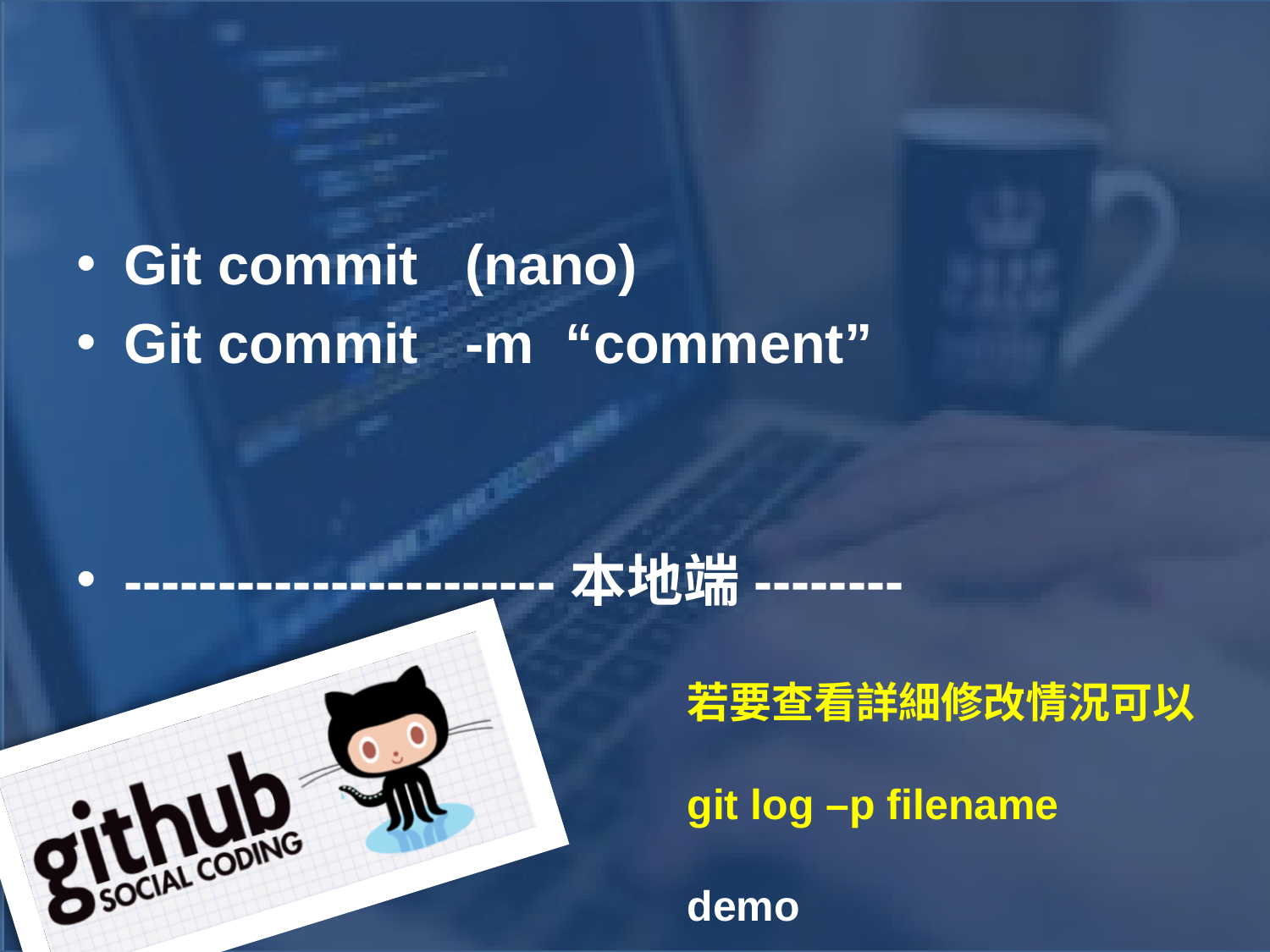

#
Git commit   (nano)
Git commit   -m  “comment”

-----------------------本地端--------
若要查看詳細修改情況可以

git log –p filename

demo